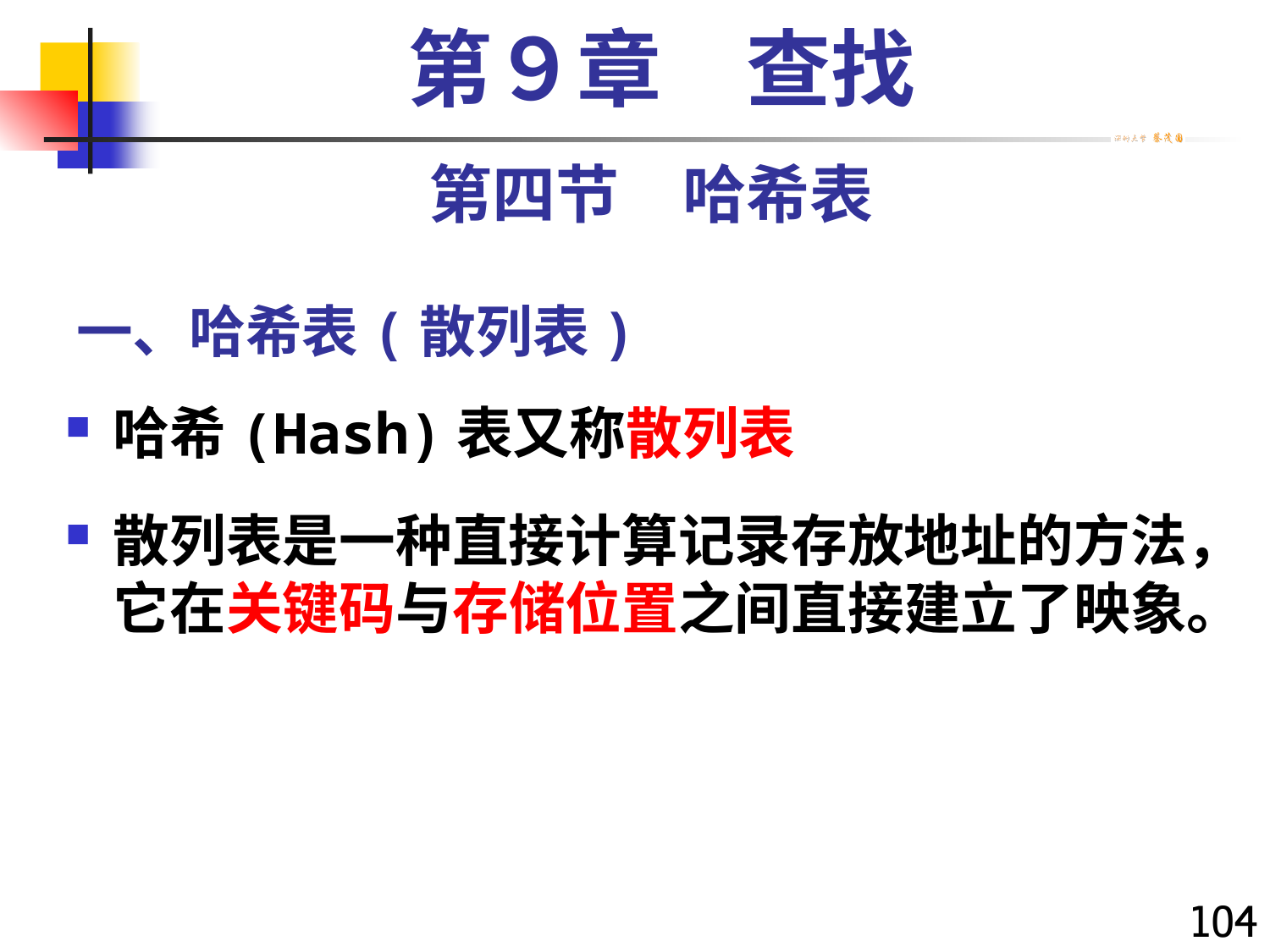

第９章　查找
第四节　哈希表
# 一、哈希表(散列表)
哈希(Hash)表又称散列表
散列表是一种直接计算记录存放地址的方法，它在关键码与存储位置之间直接建立了映象。
104